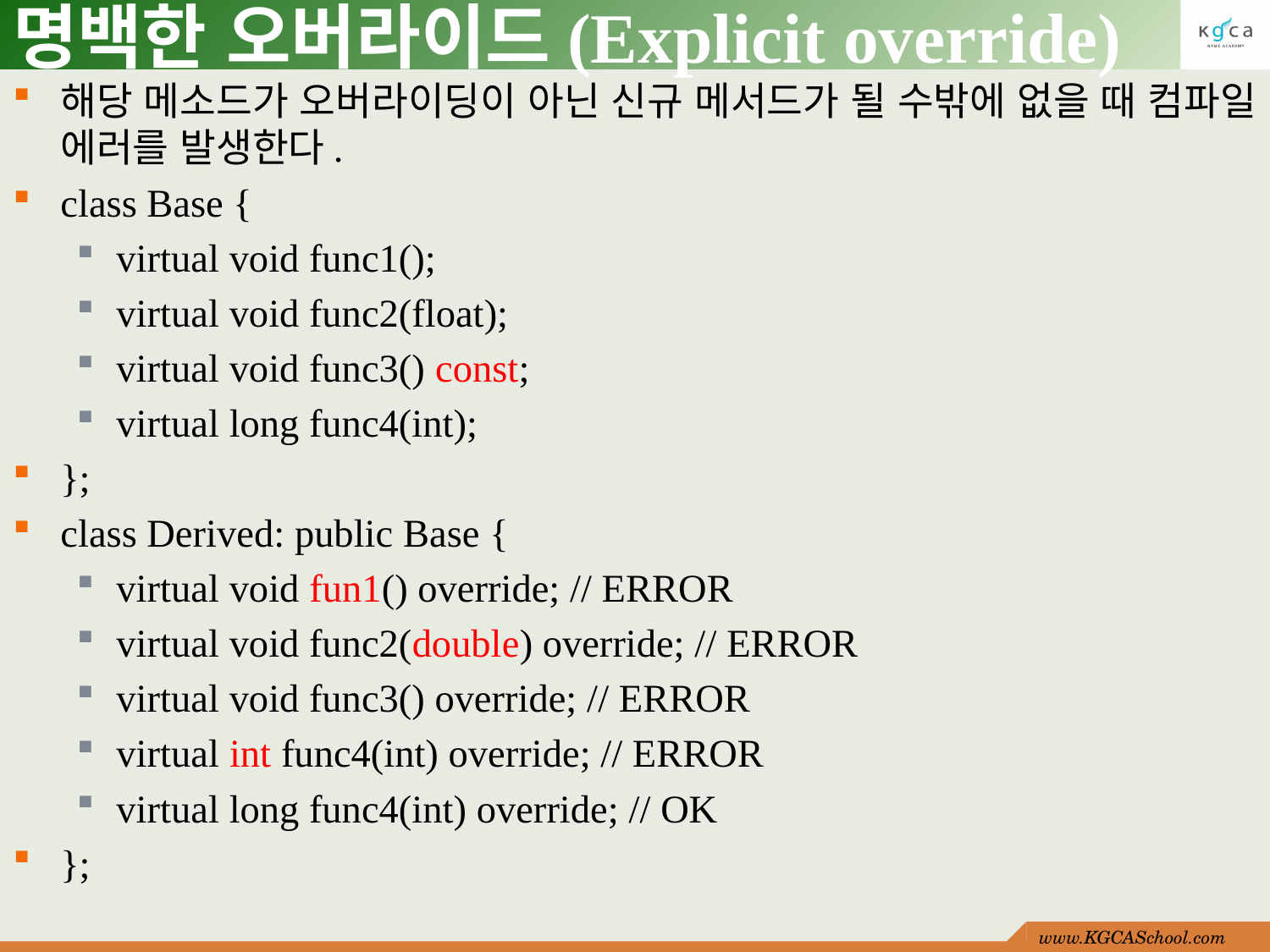

# 명백한 오버라이드(Explicit override)
해당 메소드가 오버라이딩이 아닌 신규 메서드가 될 수밖에 없을 때 컴파일 에러를 발생한다.
class Base {
virtual void func1();
virtual void func2(float);
virtual void func3() const;
virtual long func4(int);
};
class Derived: public Base {
virtual void fun1() override; // ERROR
virtual void func2(double) override; // ERROR
virtual void func3() override; // ERROR
virtual int func4(int) override; // ERROR
virtual long func4(int) override; // OK
};